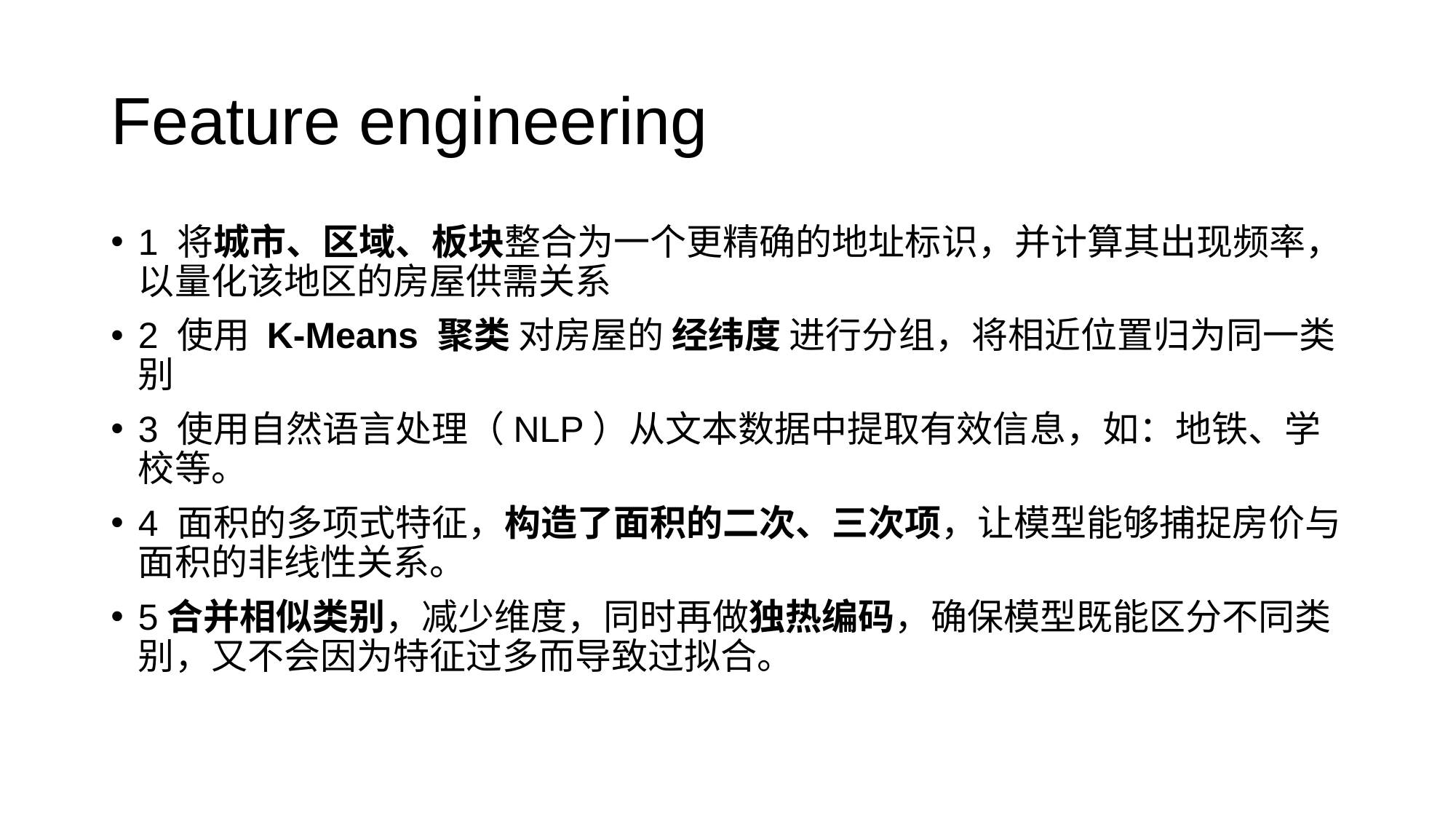

# Feature engineering
1 将城市、区域、板块整合为一个更精确的地址标识，并计算其出现频率，以量化该地区的房屋供需关系
2 使用 K-Means 聚类 对房屋的 经纬度 进行分组，将相近位置归为同一类别
3 使用自然语言处理（NLP）从文本数据中提取有效信息，如：地铁、学校等。
4 面积的多项式特征，构造了面积的二次、三次项，让模型能够捕捉房价与面积的非线性关系。
5合并相似类别，减少维度，同时再做独热编码，确保模型既能区分不同类别，又不会因为特征过多而导致过拟合。